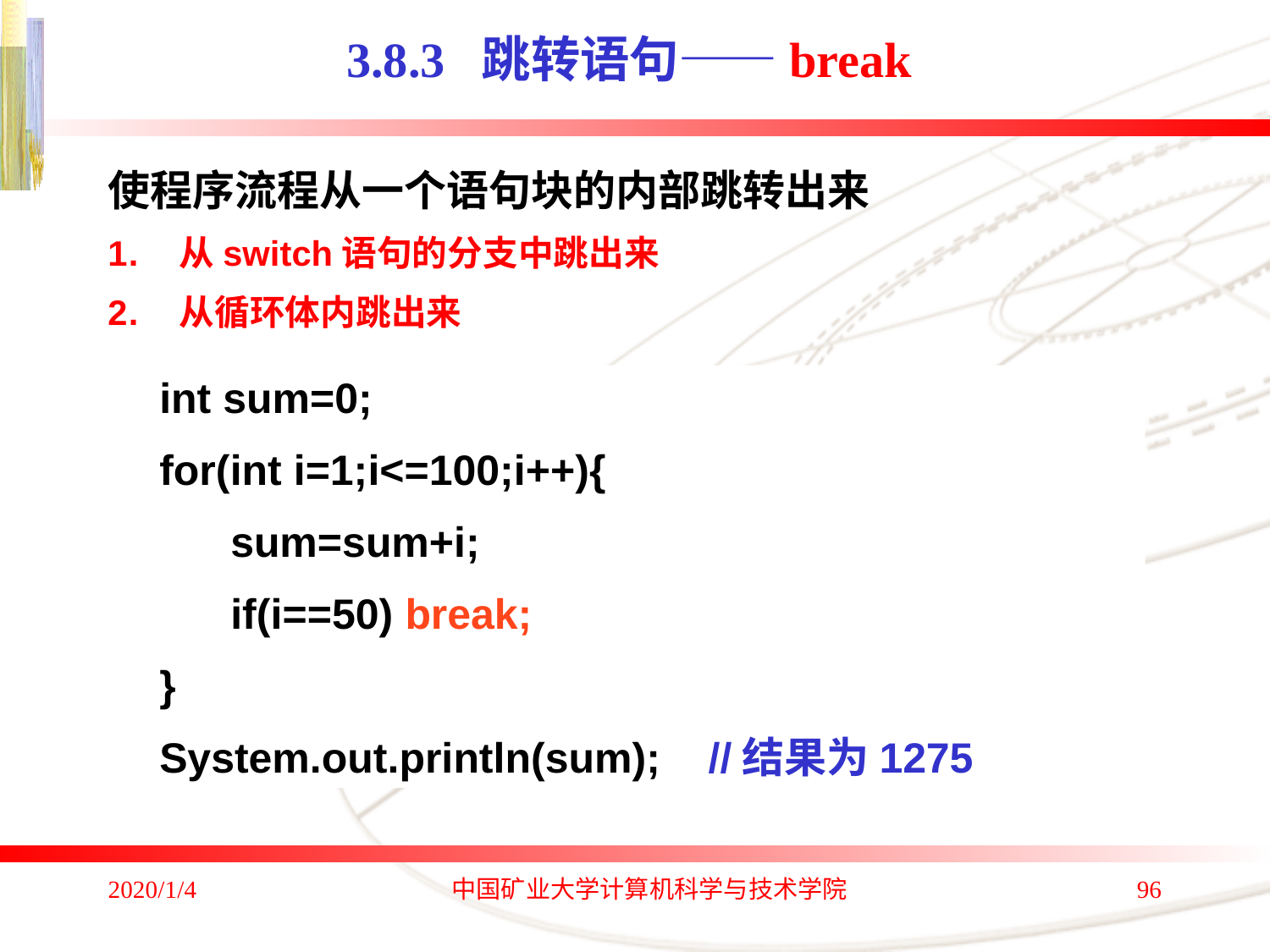

# 3.8.3  跳转语句——break
使程序流程从一个语句块的内部跳转出来
从switch语句的分支中跳出来
从循环体内跳出来
int sum=0;
for(int i=1;i<=100;i++){
      sum=sum+i;
      if(i==50) break;
}
System.out.println(sum);    //结果为1275
2020/1/4
中国矿业大学计算机科学与技术学院
96